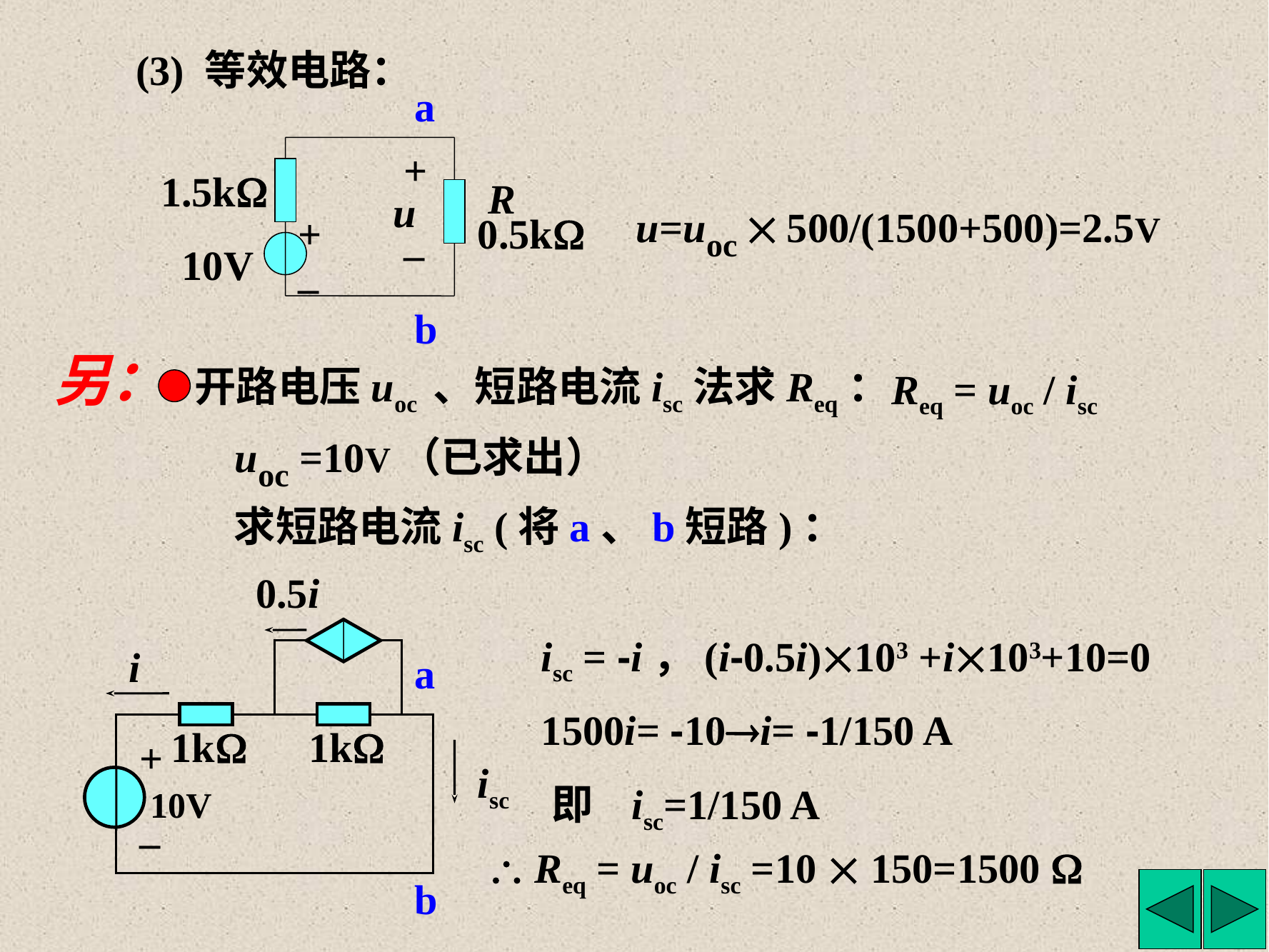

(3) 等效电路：
a

+
–

1.5kΩ

u

 R
0.5kΩ
+
–

10V

b
u=uoc × 500/(1500+500)=2.5V
另：
开路电压uoc 、短路电流isc法求Req：
Req = uoc / isc

uoc =10V（已求出）
求短路电流isc (将a、b短路)：
0.5i

i

a

1kΩ
1kΩ
+
isc

10V
–
b
isc = -i，(i-0.5i)×103 +i×103+10=0
1500i= -10→i= -1/150 A
即   isc=1/150 A
∴ Req = uoc / isc =10 × 150=1500 Ω